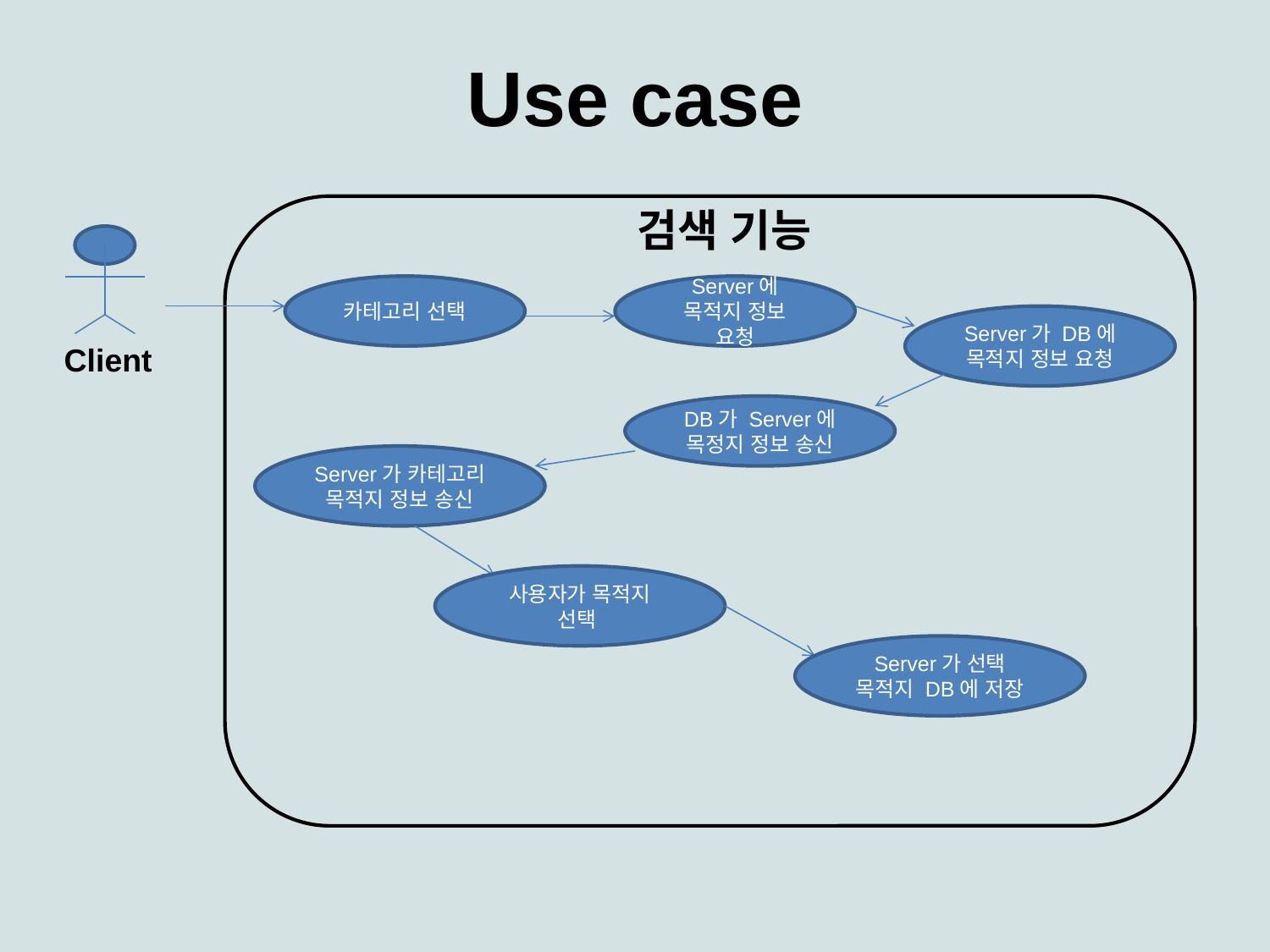

# Use case

검색 기능

Client
카테고리 선택
Server에 목적지 정보 요청
Server가 DB에 목적지 정보 요청
DB가 Server에 목정지 정보 송신
Server가 카테고리 목적지 정보 송신
사용자가 목적지 선택
Server가 선택 목적지 DB에 저장